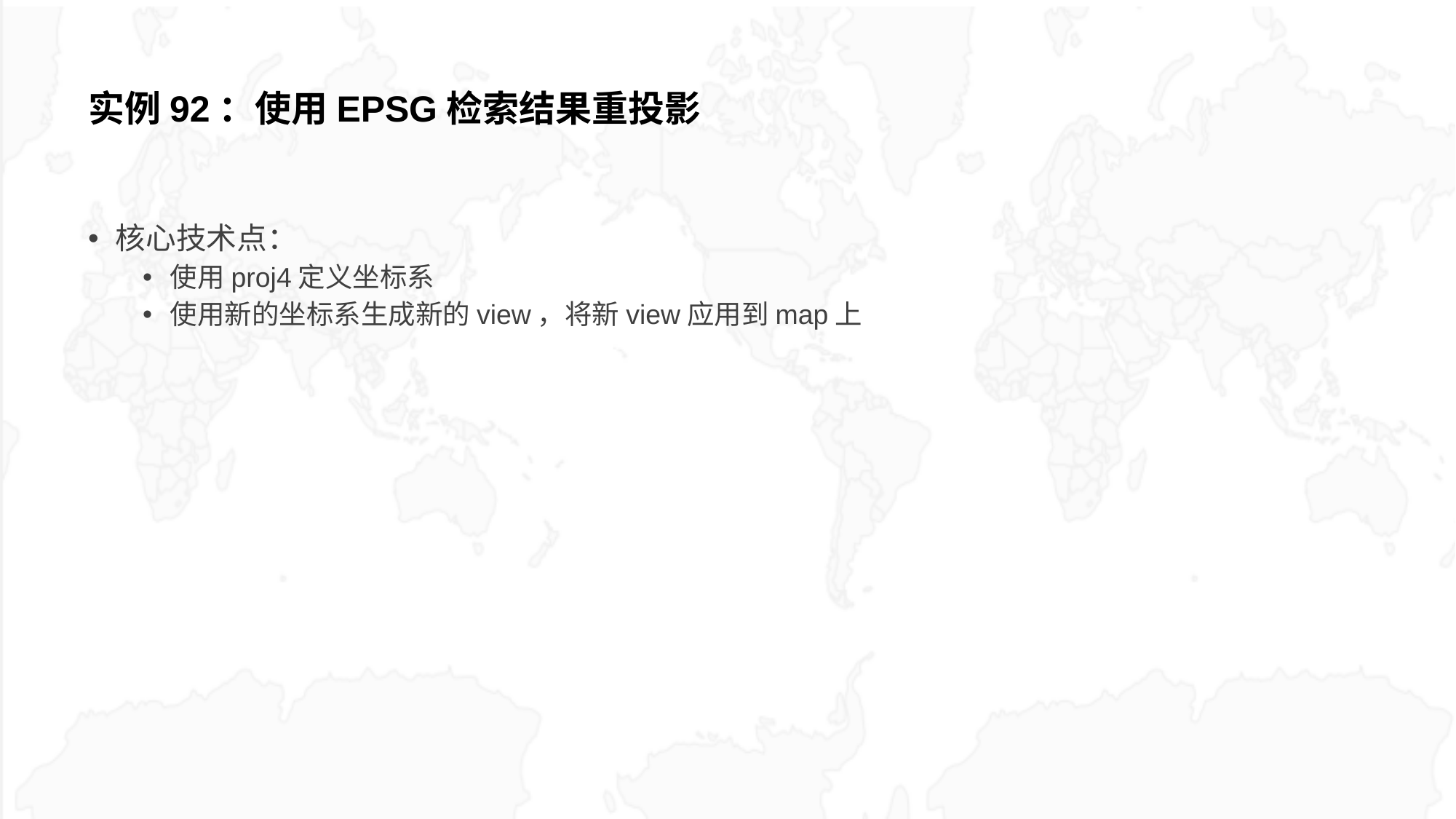

# 实例92：使用EPSG检索结果重投影
核心技术点：
使用proj4定义坐标系
使用新的坐标系生成新的view，将新view应用到map上